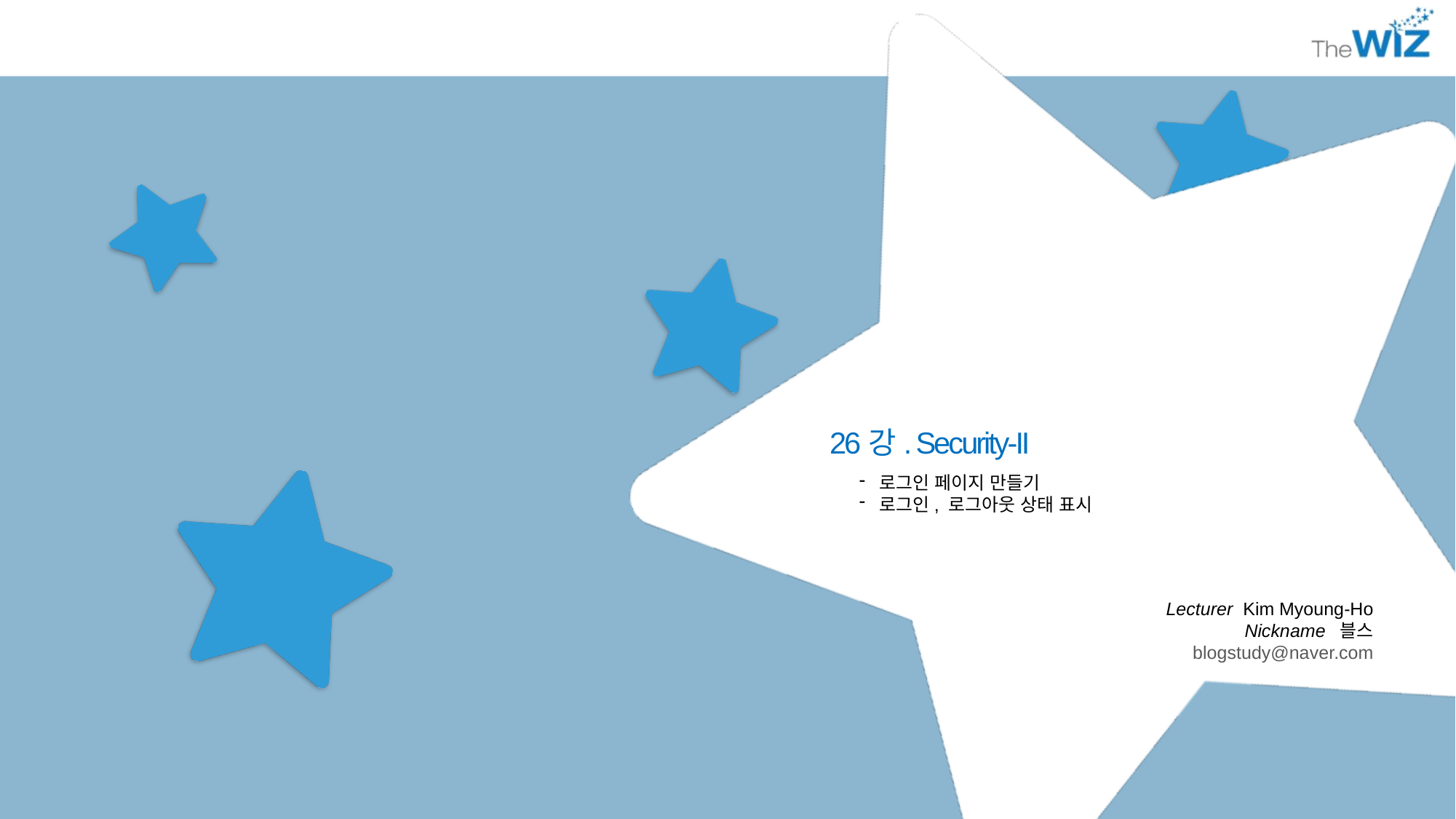

26강. Security-II
로그인 페이지 만들기
로그인, 로그아웃 상태 표시
Lecturer  Kim Myoung-Ho
Nickname  블스
blogstudy@naver.com